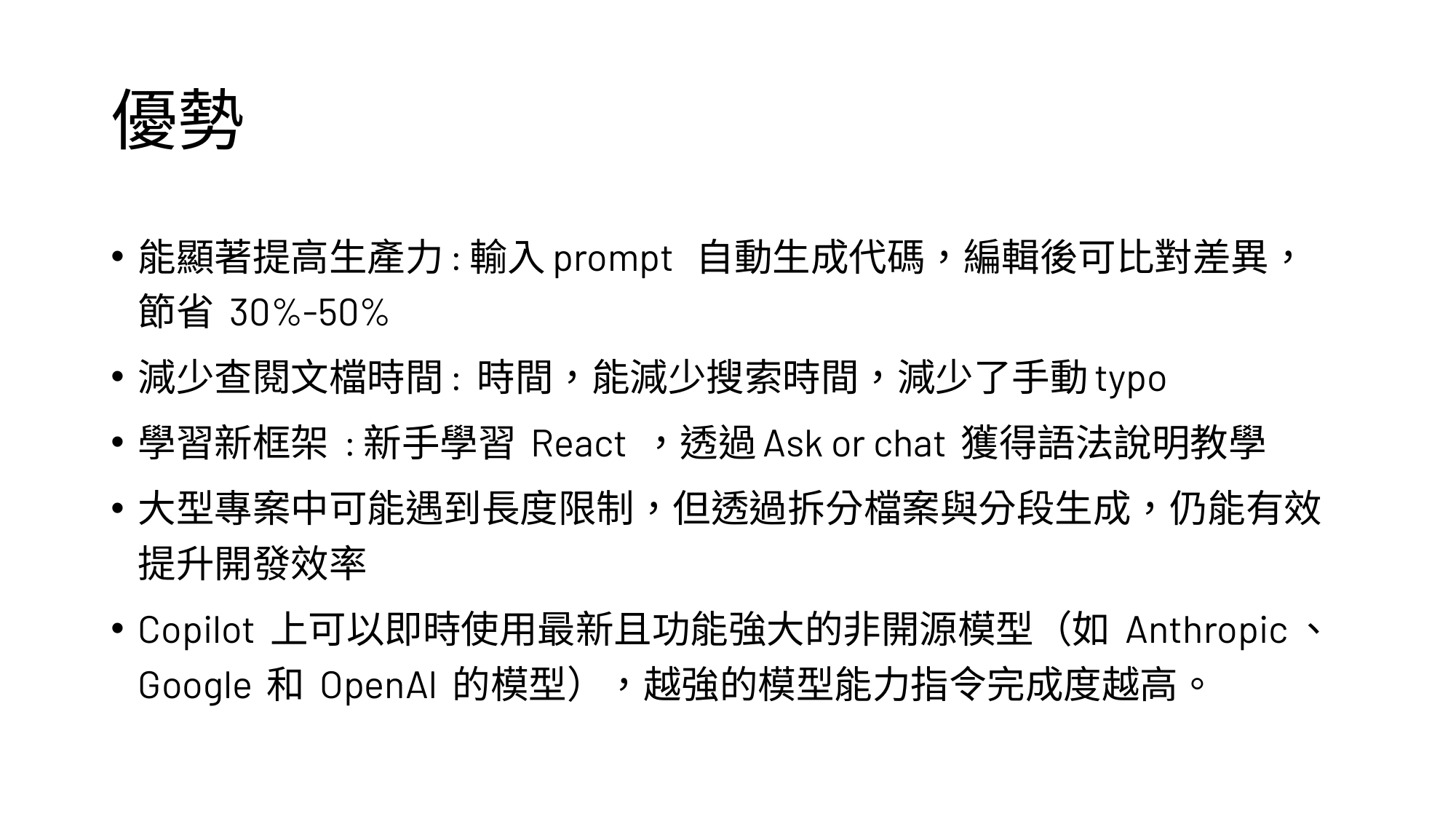

# 優勢
能顯著提高生產力:輸入prompt  自動生成代碼，編輯後可比對差異，節省 30%-50%
減少查閱文檔時間: 時間，能減少搜索時間，減少了手動typo
學習新框架 :新手學習 React ，透過Ask or chat 獲得語法說明教學
大型專案中可能遇到長度限制，但透過拆分檔案與分段生成，仍能有效提升開發效率
Copilot 上可以即時使用最新且功能強大的非開源模型（如 Anthropic、Google 和 OpenAI 的模型），越強的模型能力指令完成度越高。